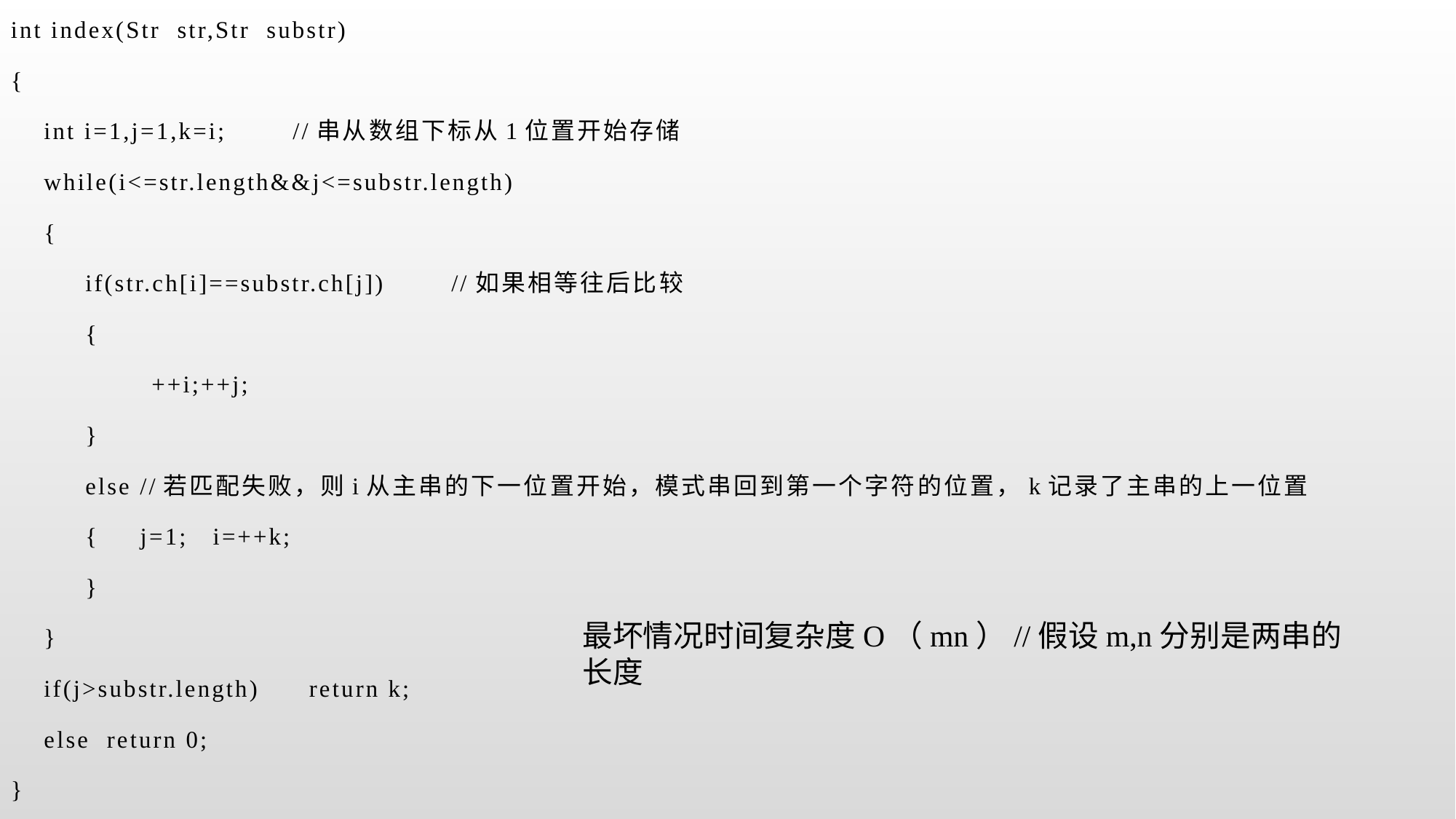

int index(Str  str,Str  substr)
{
    int i=1,j=1,k=i;        //串从数组下标从1位置开始存储
    while(i<=str.length&&j<=substr.length)
    {
         if(str.ch[i]==substr.ch[j])        //如果相等往后比较
         {
                 ++i;++j;
         }
         else //若匹配失败，则i从主串的下一位置开始，模式串回到第一个字符的位置，k记录了主串的上一位置
         {     j=1;   i=++k;
         }
    }
    if(j>substr.length)      return k;
    else  return 0;
}
最坏情况时间复杂度O（mn）//假设m,n分别是两串的长度